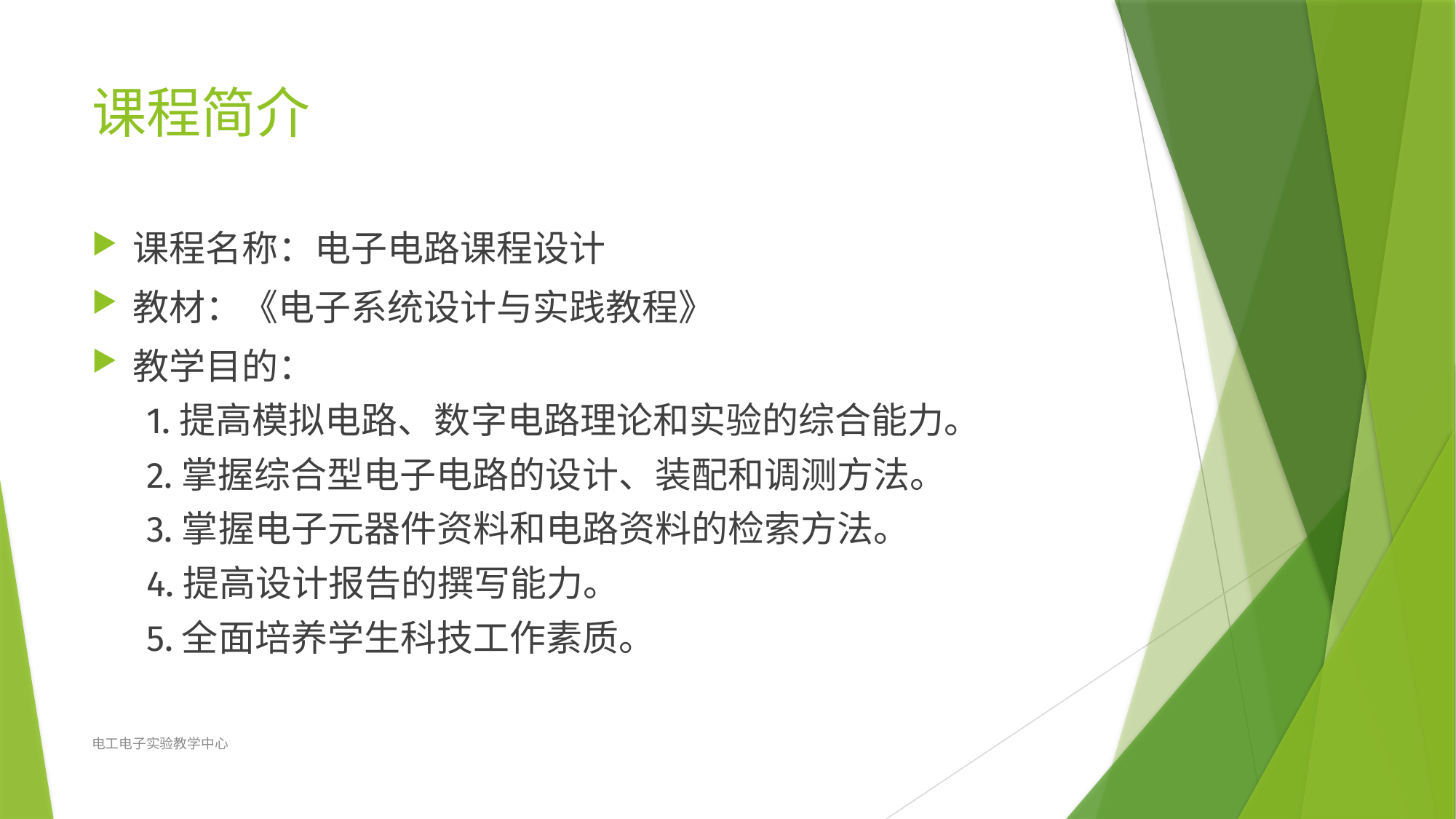

# 课程简介
课程名称：电子电路课程设计
教材：《电子系统设计与实践教程》
教学目的：
1.提高模拟电路、数字电路理论和实验的综合能力。
2.掌握综合型电子电路的设计、装配和调测方法。
3.掌握电子元器件资料和电路资料的检索方法。
4.提高设计报告的撰写能力。
5.全面培养学生科技工作素质。

电工电子实验教学中心